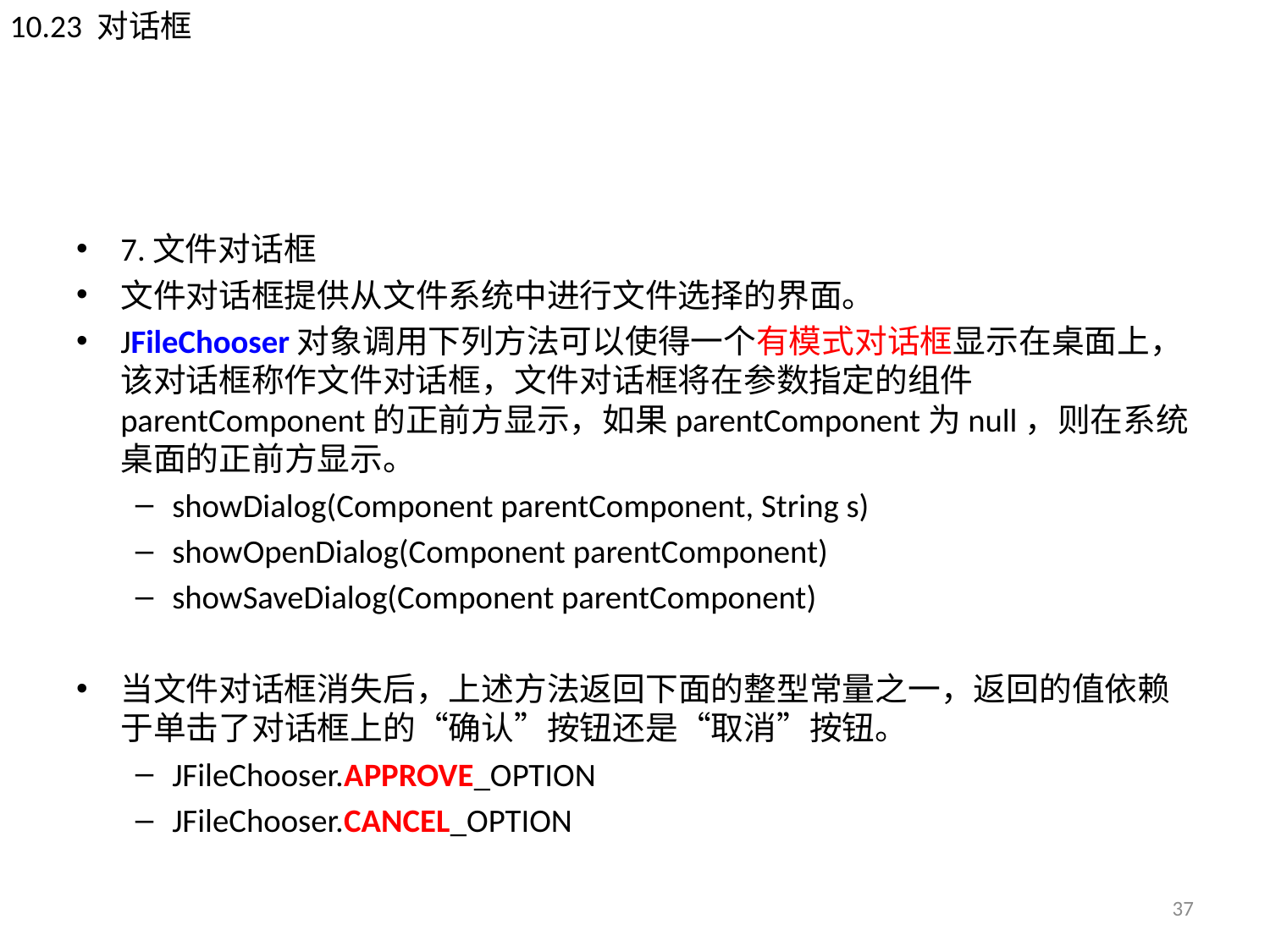

10.23 对话框
#
7.文件对话框
文件对话框提供从文件系统中进行文件选择的界面。
JFileChooser对象调用下列方法可以使得一个有模式对话框显示在桌面上，该对话框称作文件对话框，文件对话框将在参数指定的组件parentComponent的正前方显示，如果parentComponent为null，则在系统桌面的正前方显示。
showDialog(Component parentComponent, String s)
showOpenDialog(Component parentComponent)
showSaveDialog(Component parentComponent)

当文件对话框消失后，上述方法返回下面的整型常量之一，返回的值依赖于单击了对话框上的“确认”按钮还是“取消”按钮。
JFileChooser.APPROVE_OPTION
JFileChooser.CANCEL_OPTION
37